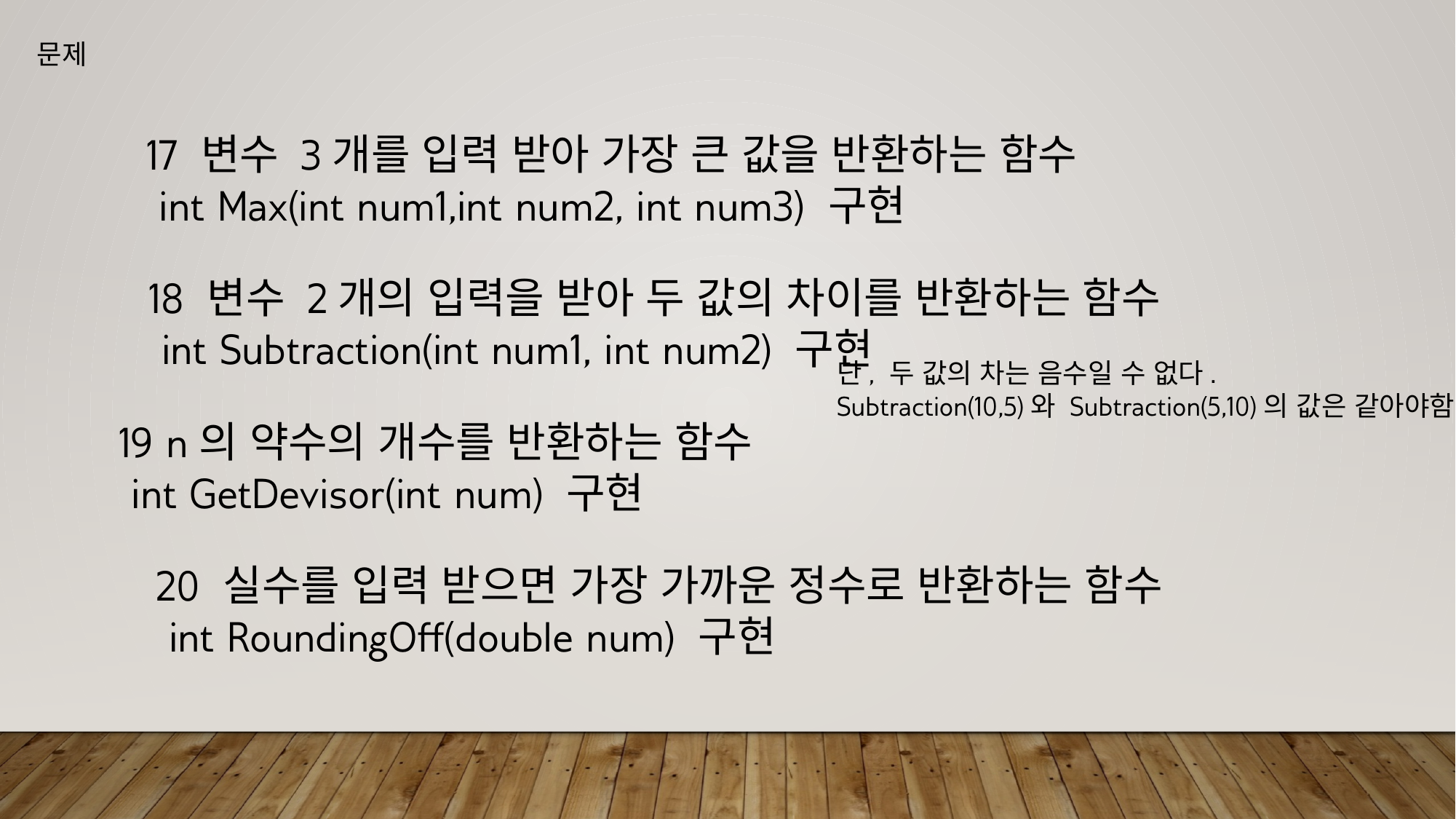

문제
17 변수 3개를 입력 받아 가장 큰 값을 반환하는 함수
 int Max(int num1,int num2, int num3) 구현
18 변수 2개의 입력을 받아 두 값의 차이를 반환하는 함수
 int Subtraction(int num1, int num2) 구현
단, 두 값의 차는 음수일 수 없다.
Subtraction(10,5)와 Subtraction(5,10)의 값은 같아야함
19 n의 약수의 개수를 반환하는 함수
 int GetDevisor(int num) 구현
20 실수를 입력 받으면 가장 가까운 정수로 반환하는 함수
 int RoundingOff(double num) 구현